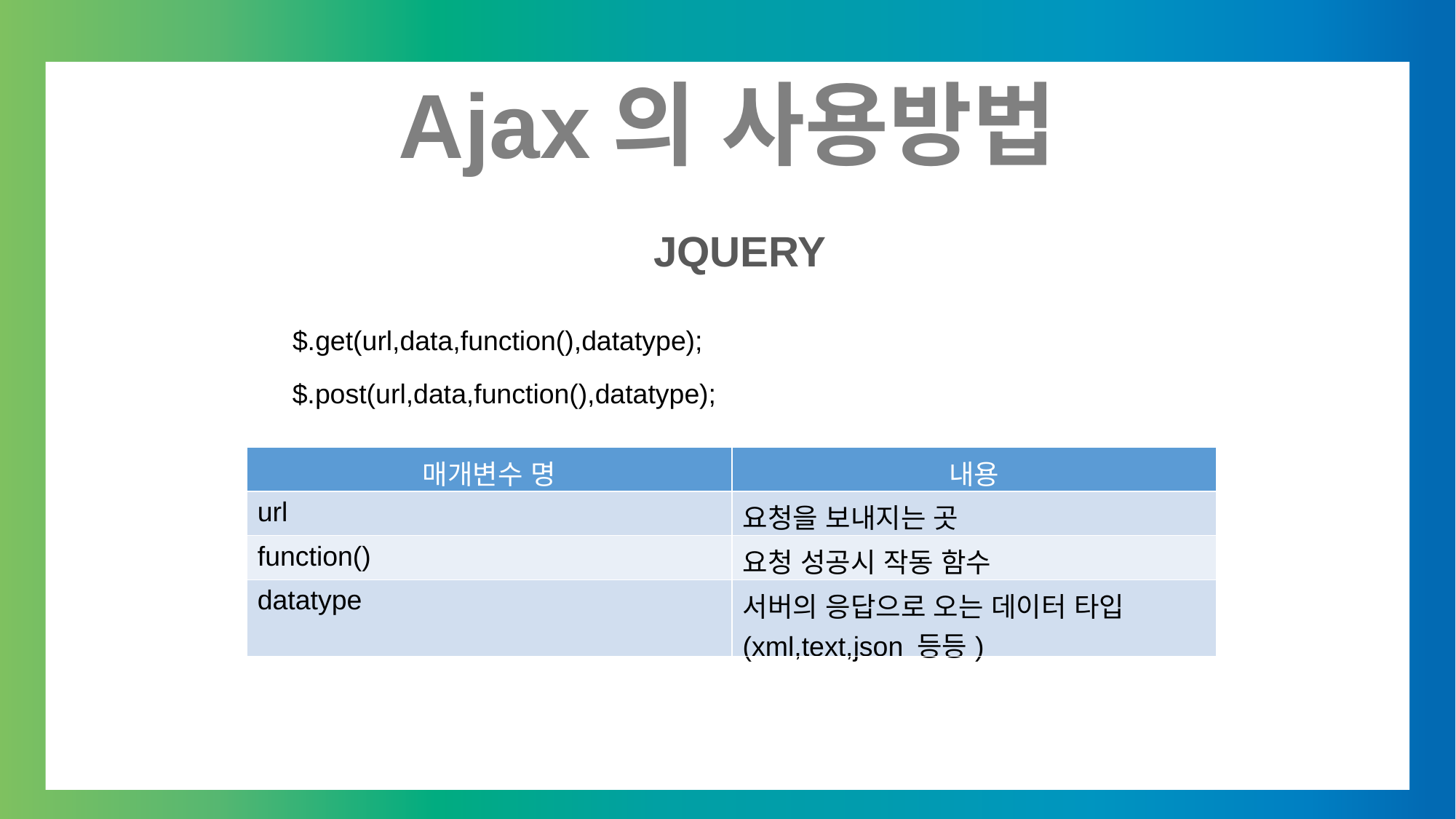

$.ajax(url [,settings]);
Ajax의 사용방법
JQUERY
$.get(url,data,function(),datatype);
$.post(url,data,function(),datatype);
| 매개변수 명 | 내용 |
| --- | --- |
| url | 요청을 보내지는 곳 |
| function() | 요청 성공시 작동 함수 |
| datatype | 서버의 응답으로 오는 데이터 타입 (xml,text,json 등등) |